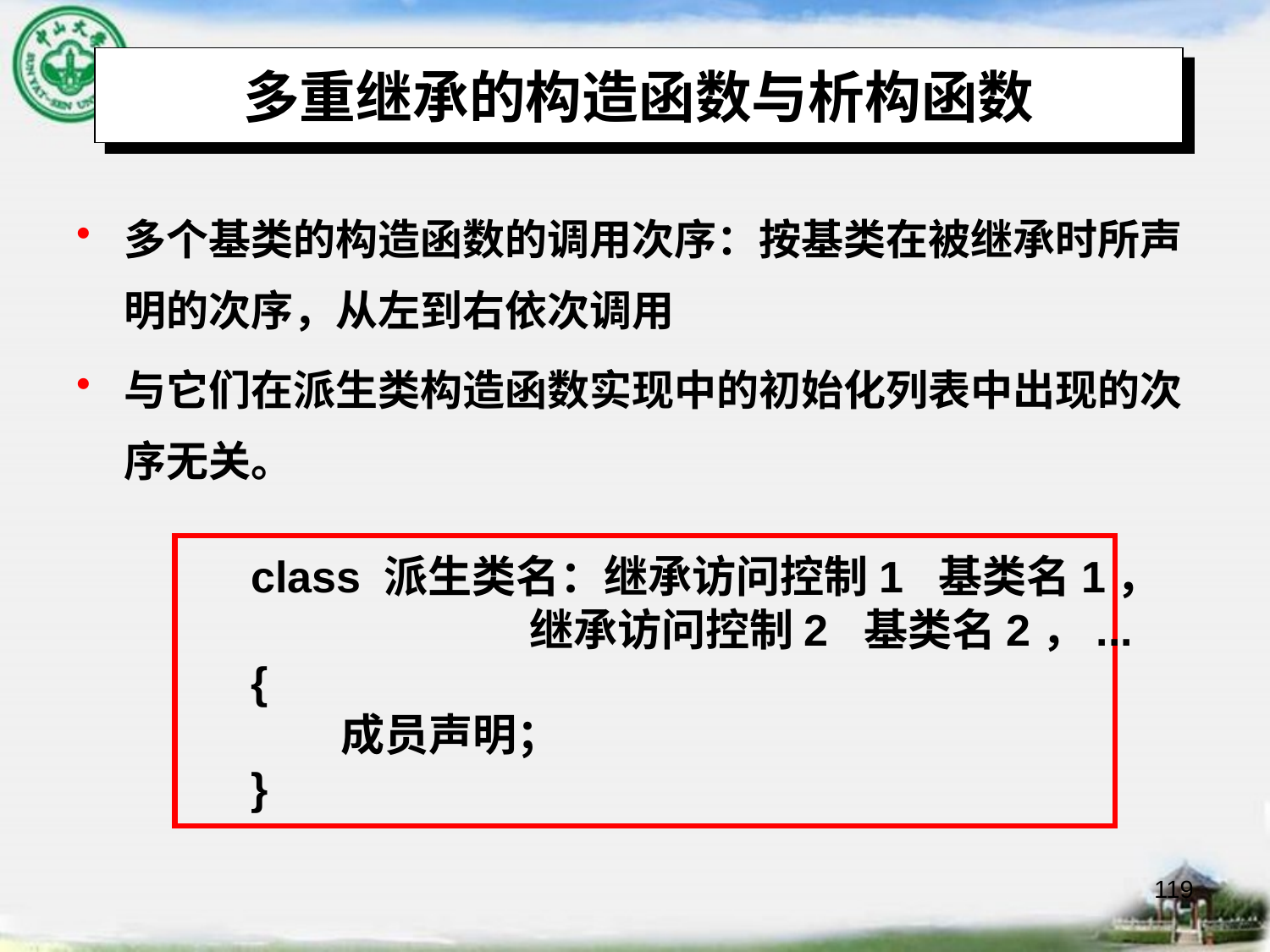

# 多重继承的构造函数与析构函数
多个基类的构造函数的调用次序：按基类在被继承时所声明的次序，从左到右依次调用
与它们在派生类构造函数实现中的初始化列表中出现的次序无关。
class 派生类名：继承访问控制1  基类名1，
                            继承访问控制2  基类名2，...
{
        成员声明；
}
119